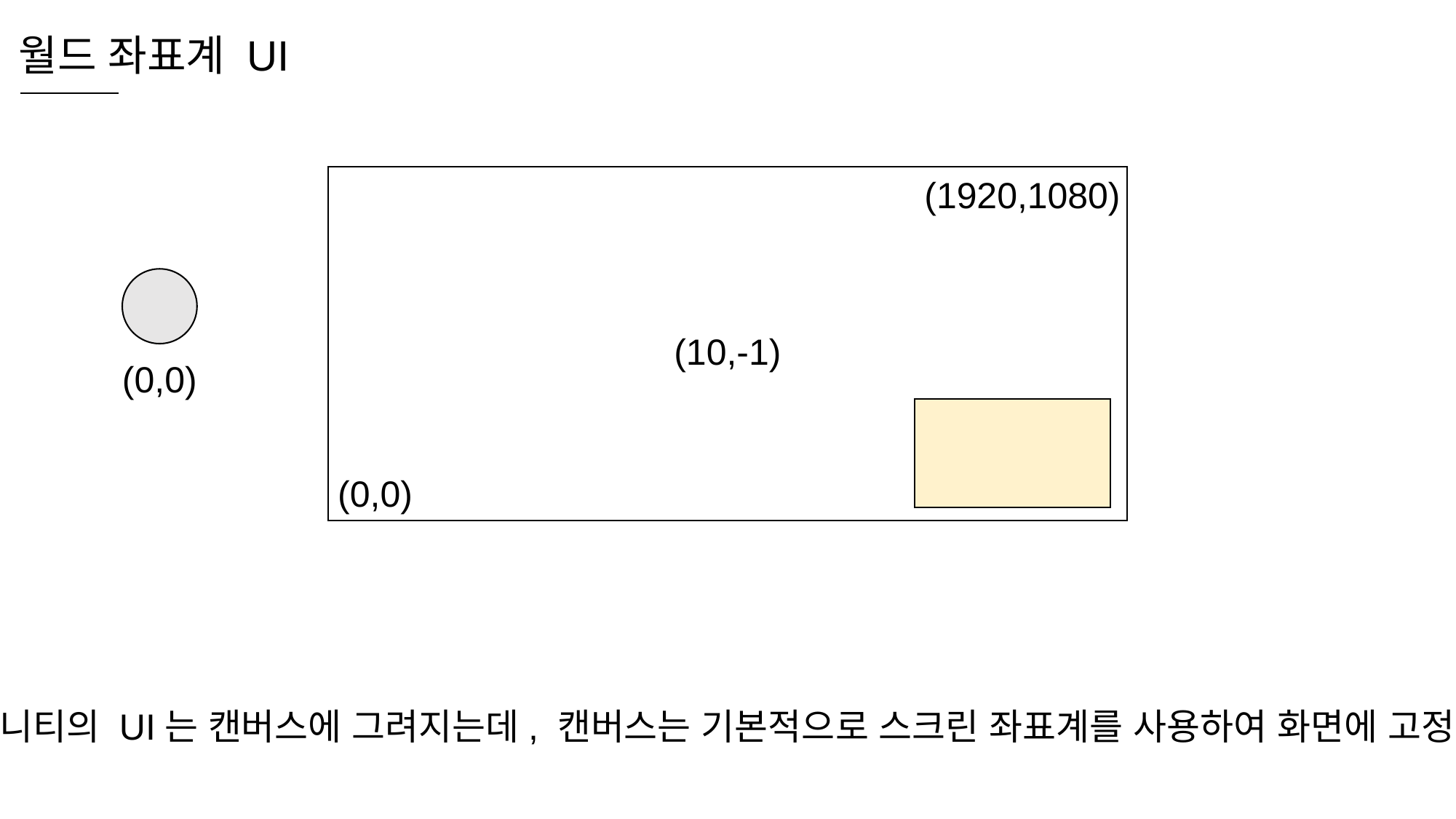

월드 좌표계 UI

(1920,1080)

(10,-1)
(0,0)

(0,0)
유니티의 UI는 캔버스에 그려지는데, 캔버스는 기본적으로 스크린 좌표계를 사용하여 화면에 고정됨